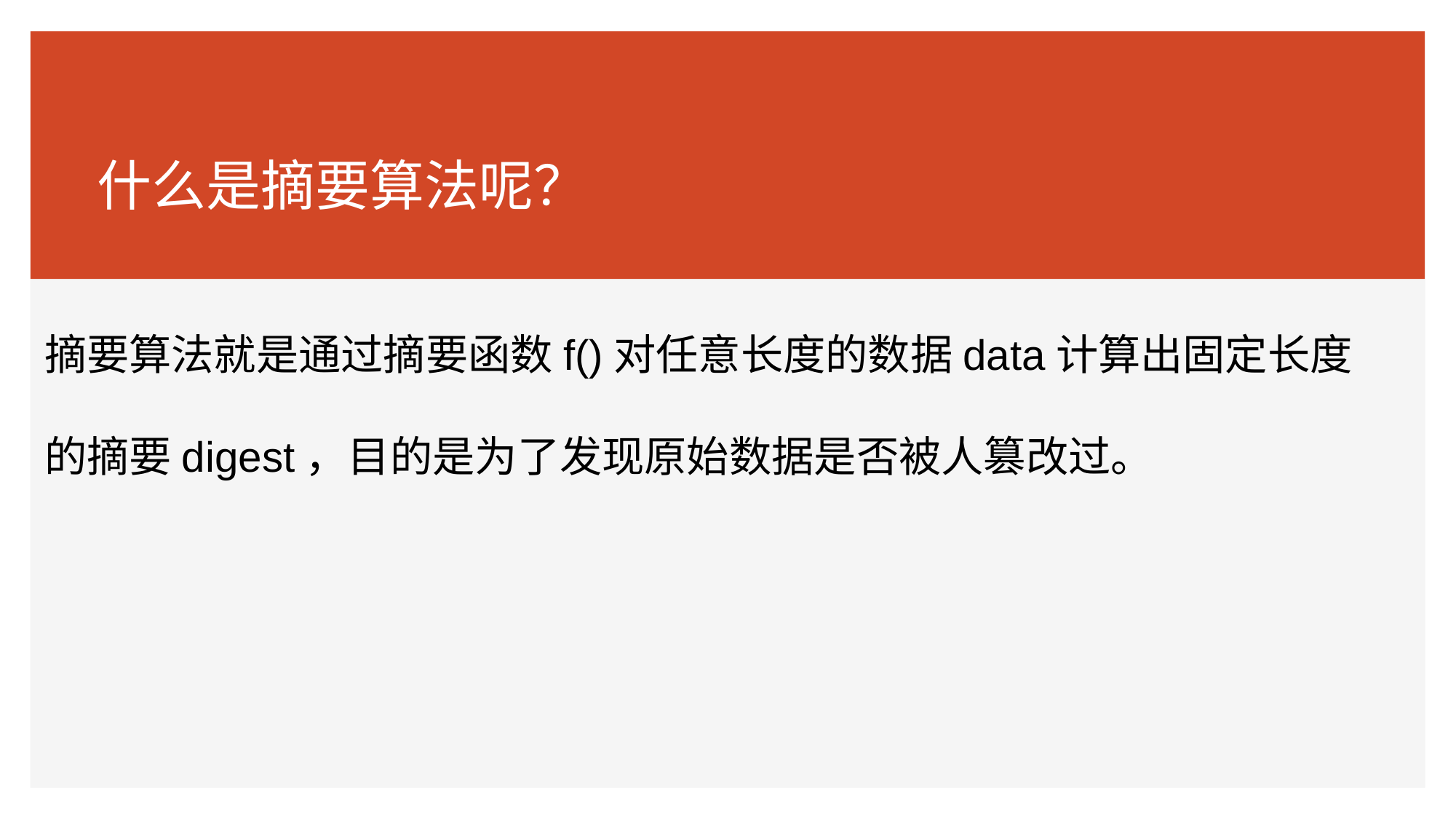

# 什么是摘要算法呢？
摘要算法就是通过摘要函数f()对任意长度的数据data计算出固定长度的摘要digest，目的是为了发现原始数据是否被人篡改过。